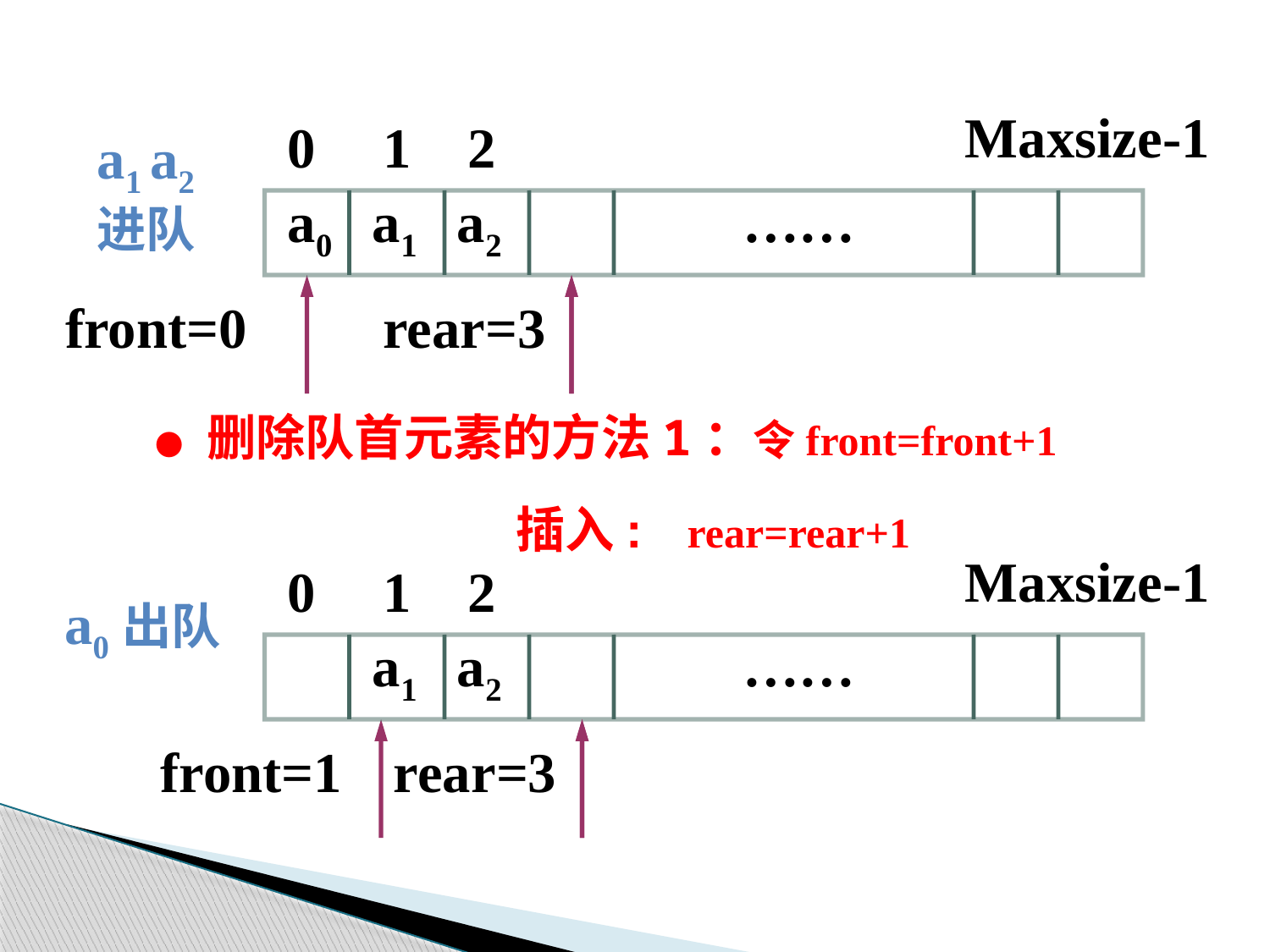

Maxsize-1
0
1
2
a1 a2
进队
a0
a1
a2
……

front=0
rear=3
● 删除队首元素的方法1：令front=front+1
                                                 插入:     rear=rear+1
Maxsize-1
0
1
2
a0出队
a1
a2
……

rear=3
front=1